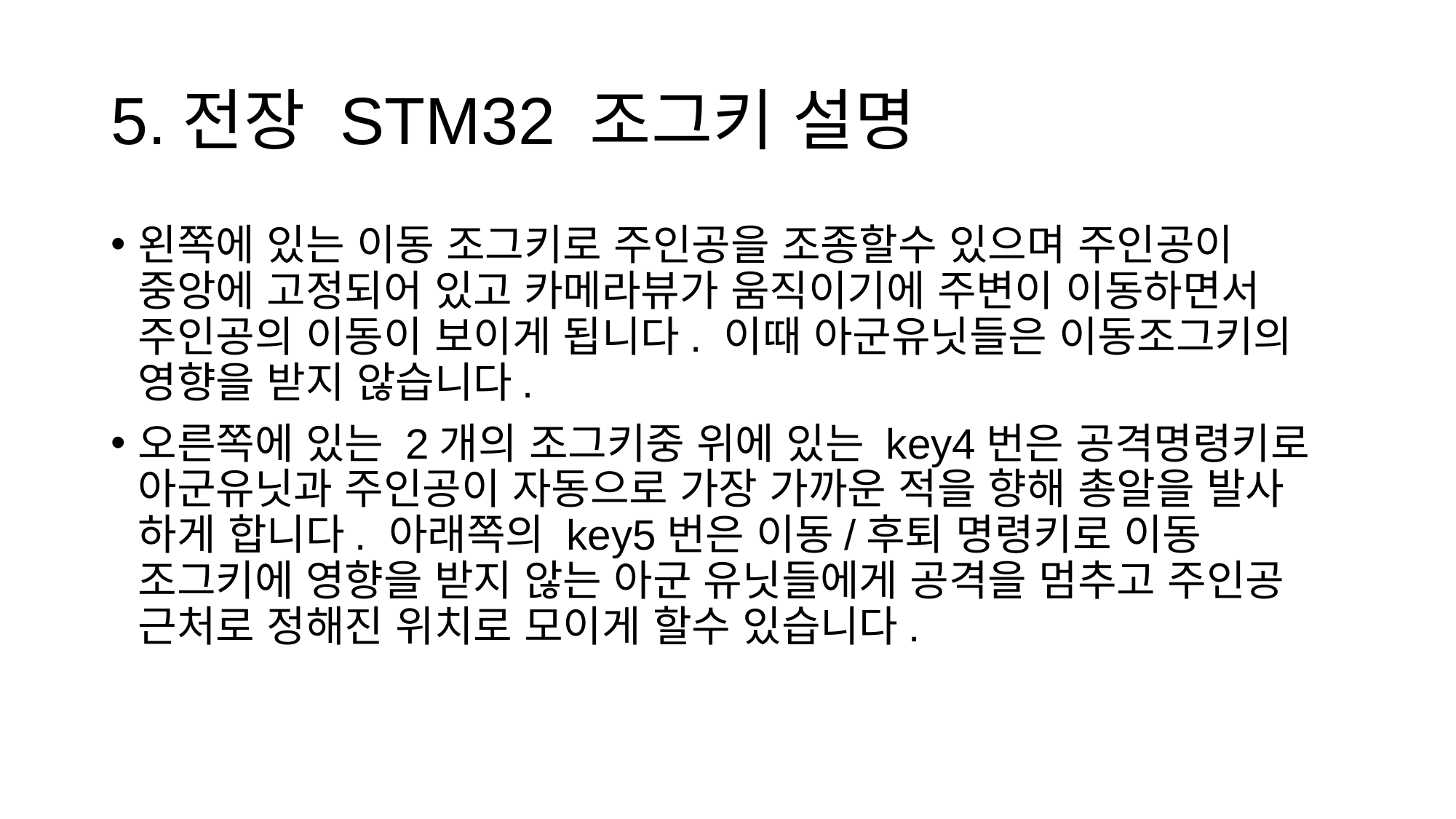

# 5.전장 STM32 조그키 설명
왼쪽에 있는 이동 조그키로 주인공을 조종할수 있으며 주인공이 중앙에 고정되어 있고 카메라뷰가 움직이기에 주변이 이동하면서 주인공의 이동이 보이게 됩니다. 이때 아군유닛들은 이동조그키의 영향을 받지 않습니다.
오른쪽에 있는 2개의 조그키중 위에 있는 key4번은 공격명령키로 아군유닛과 주인공이 자동으로 가장 가까운 적을 향해 총알을 발사 하게 합니다. 아래쪽의 key5번은 이동/후퇴 명령키로 이동 조그키에 영향을 받지 않는 아군 유닛들에게 공격을 멈추고 주인공 근처로 정해진 위치로 모이게 할수 있습니다.